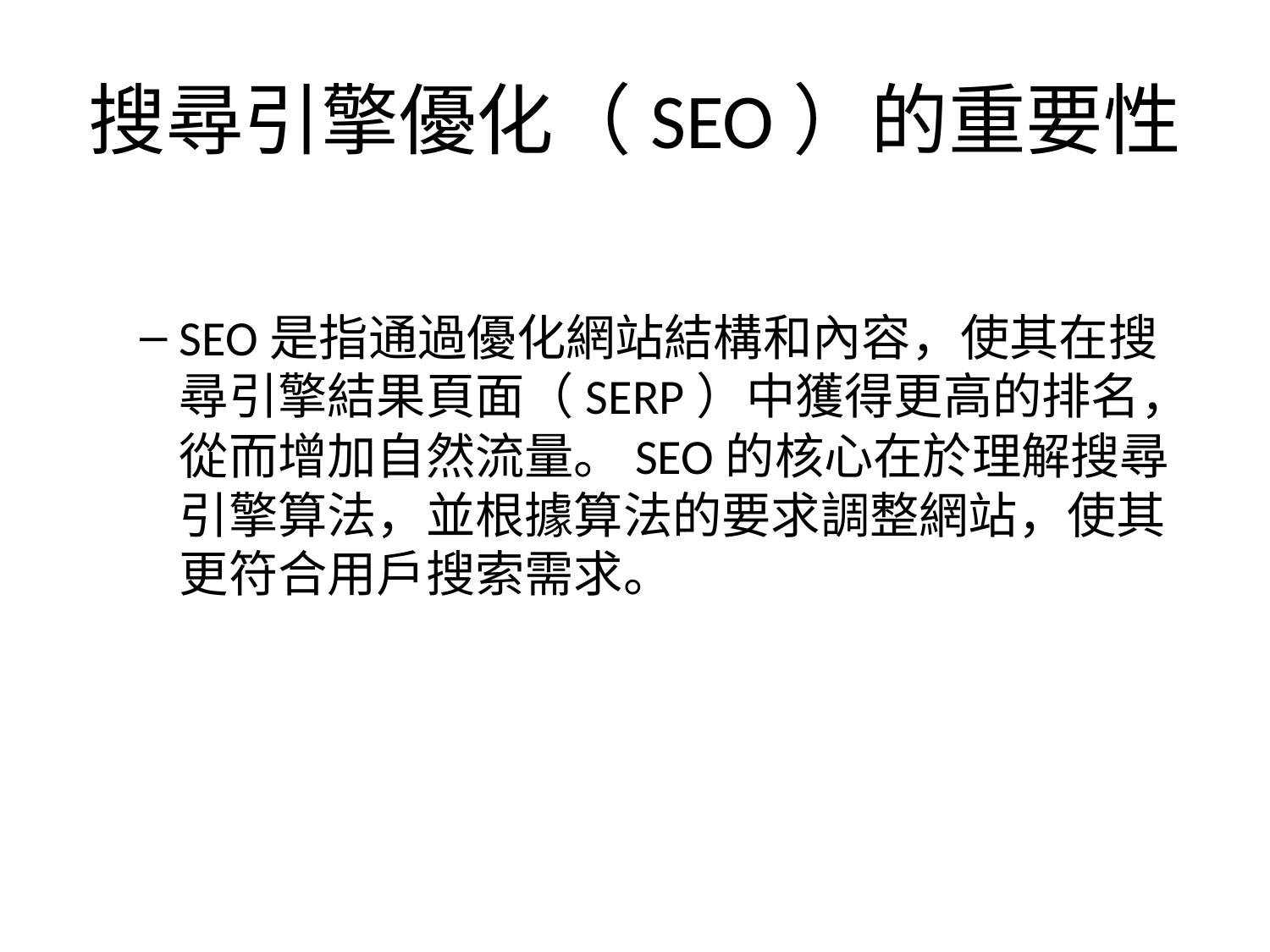

# 搜尋引擎優化（SEO）的重要性

SEO是指通過優化網站結構和內容，使其在搜尋引擎結果頁面（SERP）中獲得更高的排名，從而增加自然流量。SEO的核心在於理解搜尋引擎算法，並根據算法的要求調整網站，使其更符合用戶搜索需求。